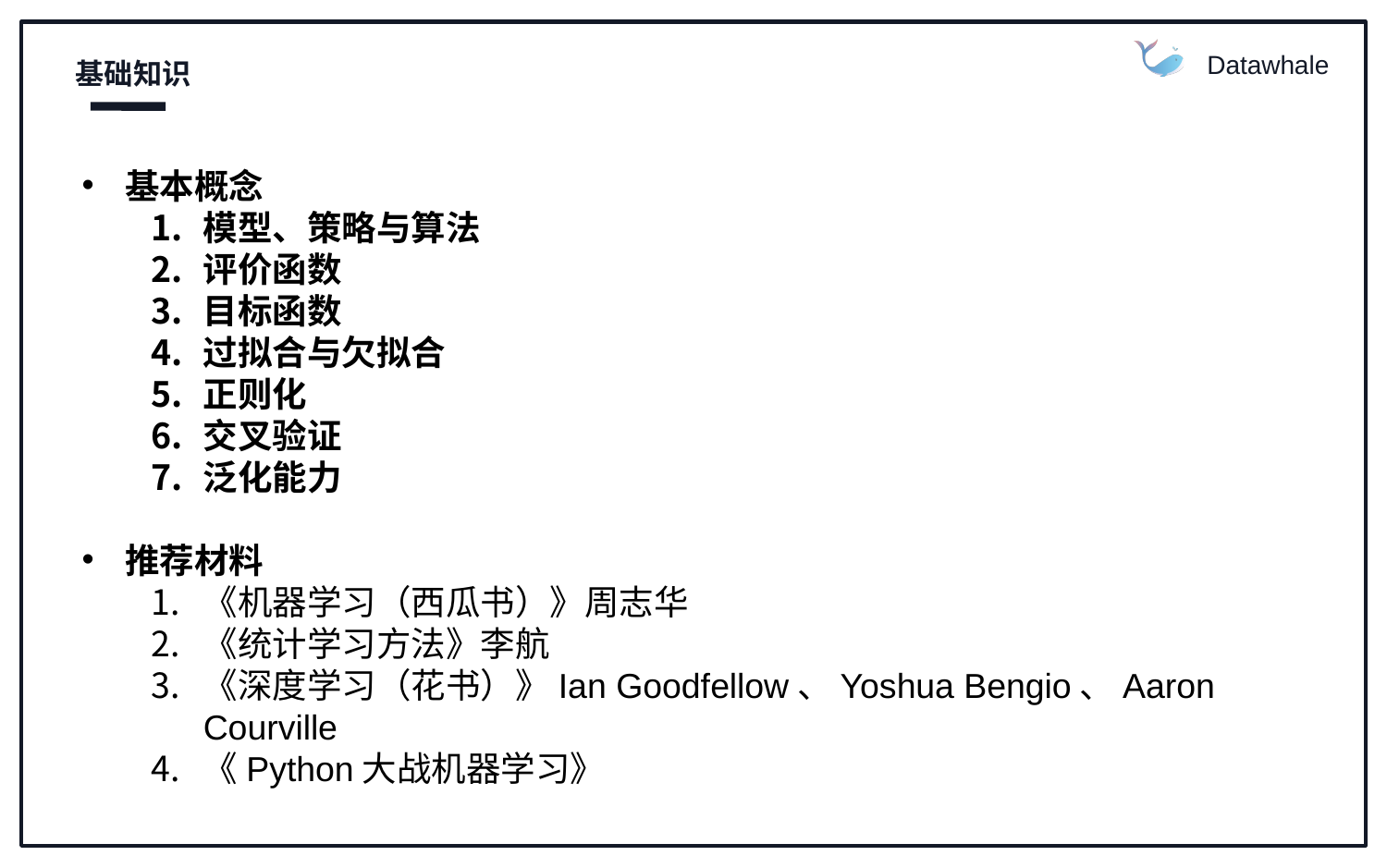

Datawhale

基础知识

基本概念
模型、策略与算法
评价函数
目标函数
过拟合与欠拟合
正则化
交叉验证
泛化能力

推荐材料
《机器学习（西瓜书）》周志华
《统计学习方法》李航
《深度学习（花书）》Ian Goodfellow、Yoshua Bengio、Aaron Courville
《Python大战机器学习》